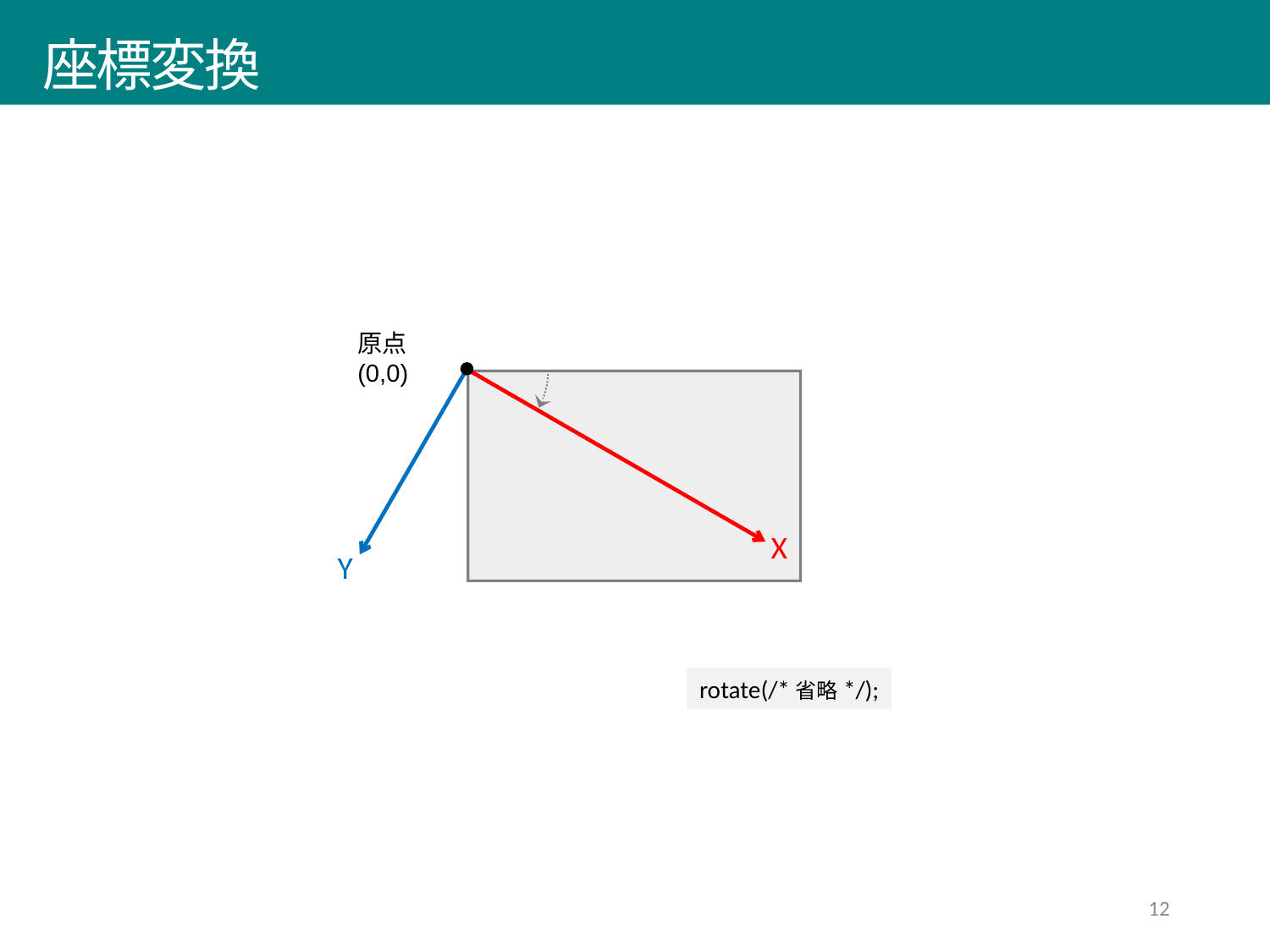

# 座標変換

原点(0,0)

X
Y
rotate(/*省略*/);

12